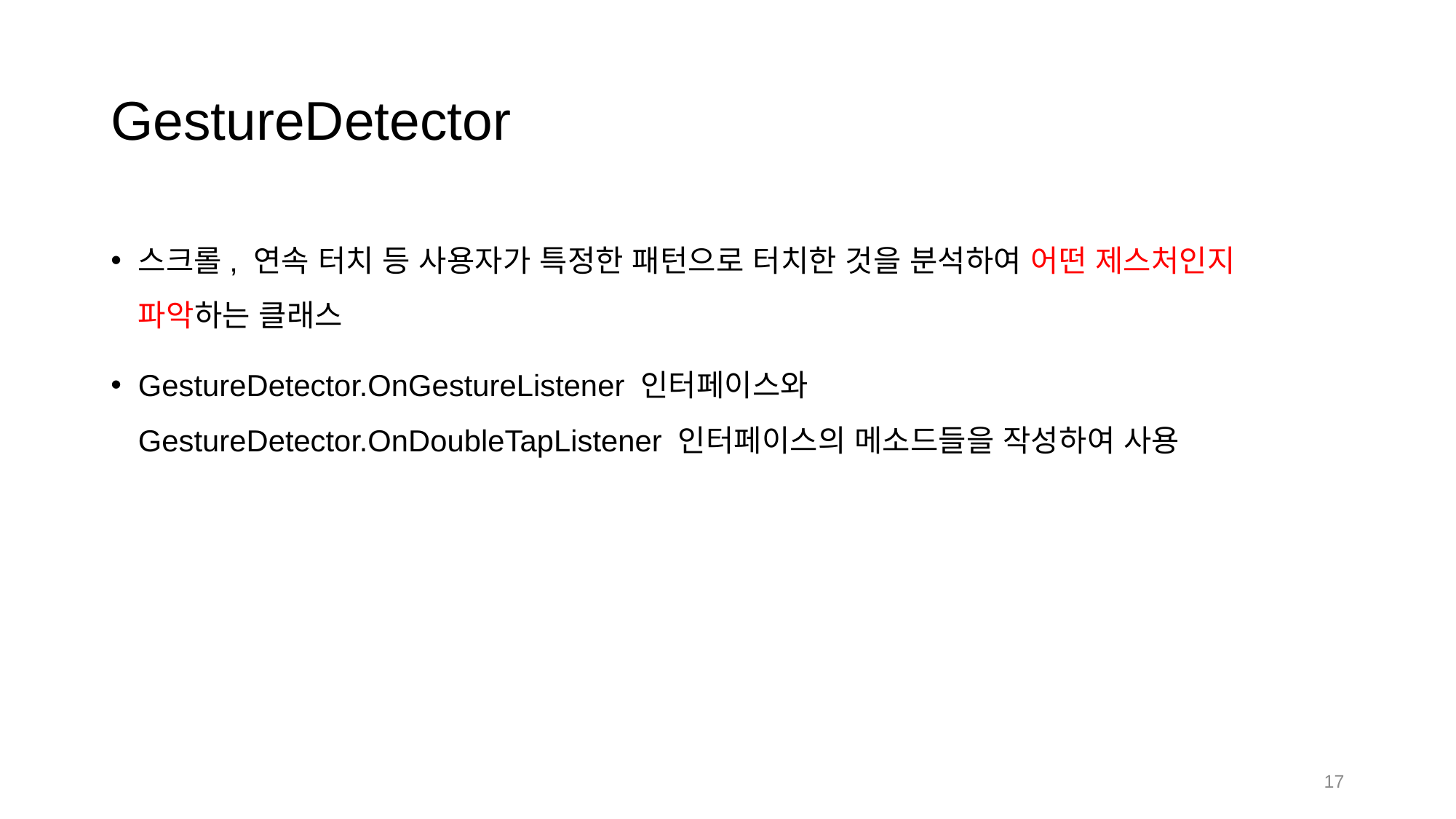

# GestureDetector
스크롤, 연속 터치 등 사용자가 특정한 패턴으로 터치한 것을 분석하여 어떤 제스처인지 파악하는 클래스
GestureDetector.OnGestureListener 인터페이스와 GestureDetector.OnDoubleTapListener 인터페이스의 메소드들을 작성하여 사용

17